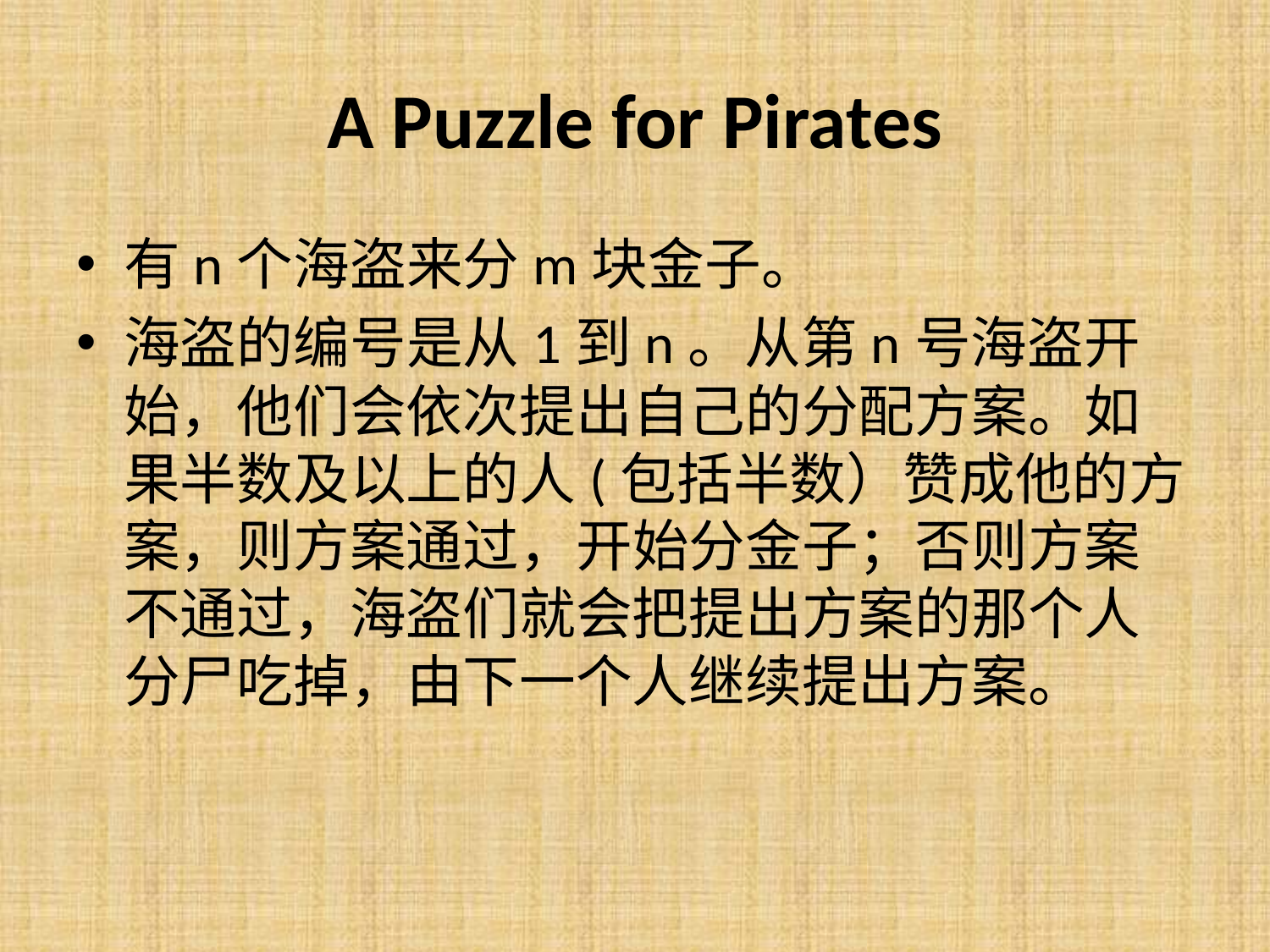

# A Puzzle for Pirates
有n个海盗来分m块金子。
海盗的编号是从1到n。从第n号海盗开始，他们会依次提出自己的分配方案。如果半数及以上的人(包括半数）赞成他的方案，则方案通过，开始分金子；否则方案不通过，海盗们就会把提出方案的那个人分尸吃掉，由下一个人继续提出方案。